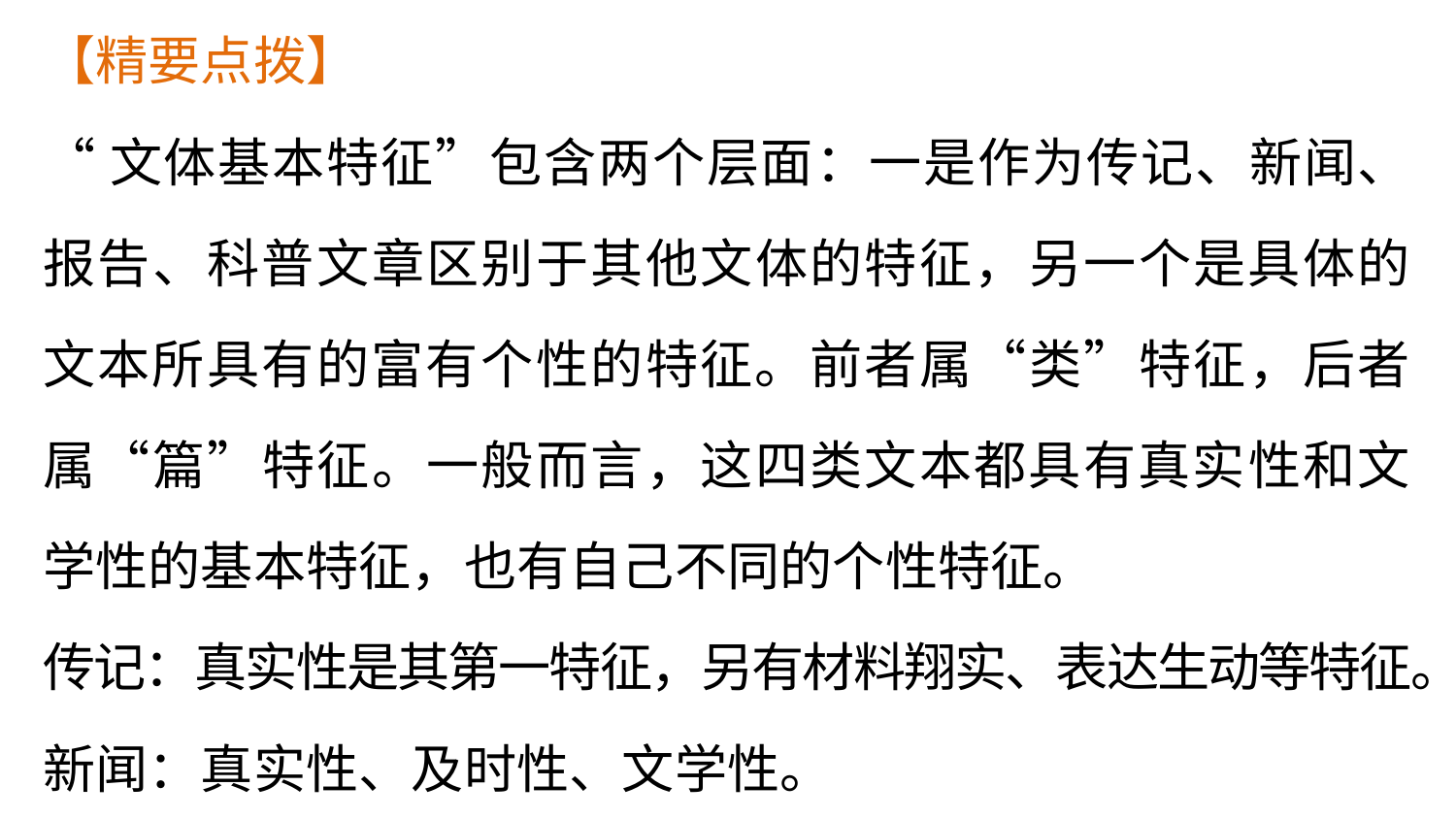

【精要点拨】
“文体基本特征”包含两个层面：一是作为传记、新闻、报告、科普文章区别于其他文体的特征，另一个是具体的文本所具有的富有个性的特征。前者属“类”特征，后者属“篇”特征。一般而言，这四类文本都具有真实性和文学性的基本特征，也有自己不同的个性特征。
传记：真实性是其第一特征，另有材料翔实、表达生动等特征。
新闻：真实性、及时性、文学性。